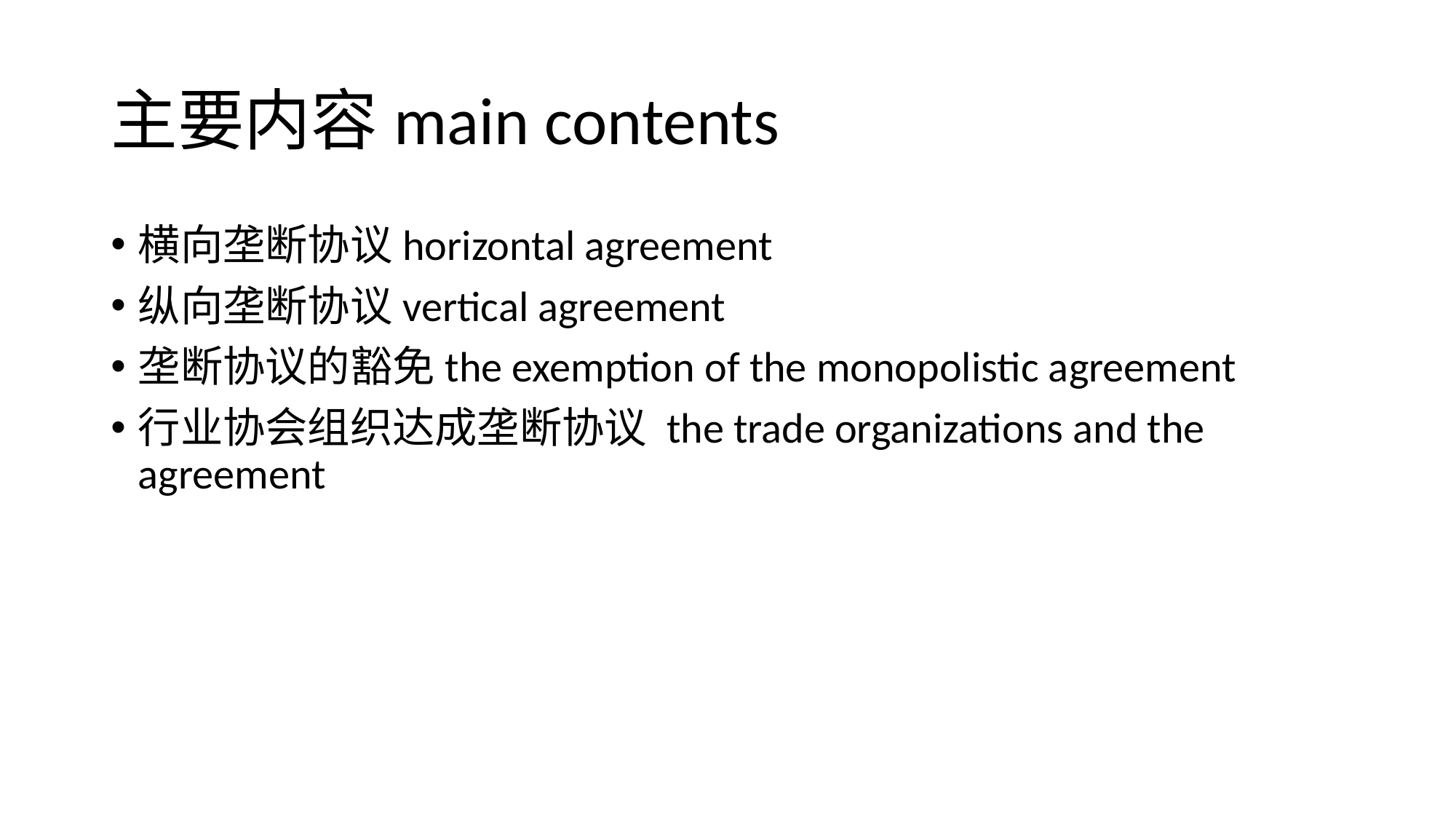

# 主要内容main contents
横向垄断协议horizontal agreement
纵向垄断协议vertical agreement
垄断协议的豁免the exemption of the monopolistic agreement
行业协会组织达成垄断协议 the trade organizations and the agreement